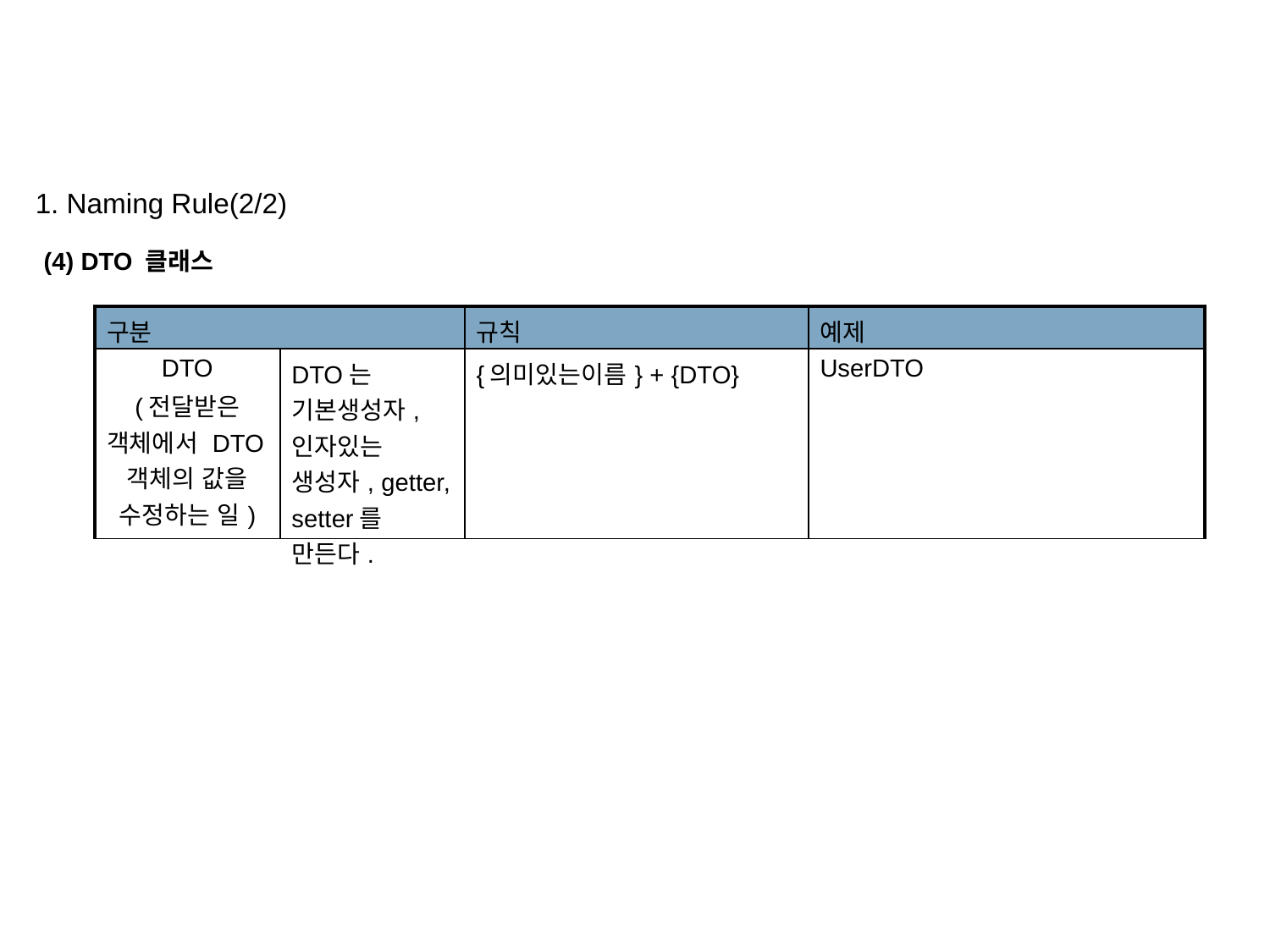

1. Naming Rule(2/2)
(4) DTO 클래스
| 구분 |  | 규칙 | 예제 |
| --- | --- | --- | --- |
| DTO (전달받은 객체에서 DTO객체의 값을 수정하는 일) | DTO는 기본생성자, 인자있는 생성자, getter, setter를 만든다. | {의미있는이름} + {DTO} | UserDTO |